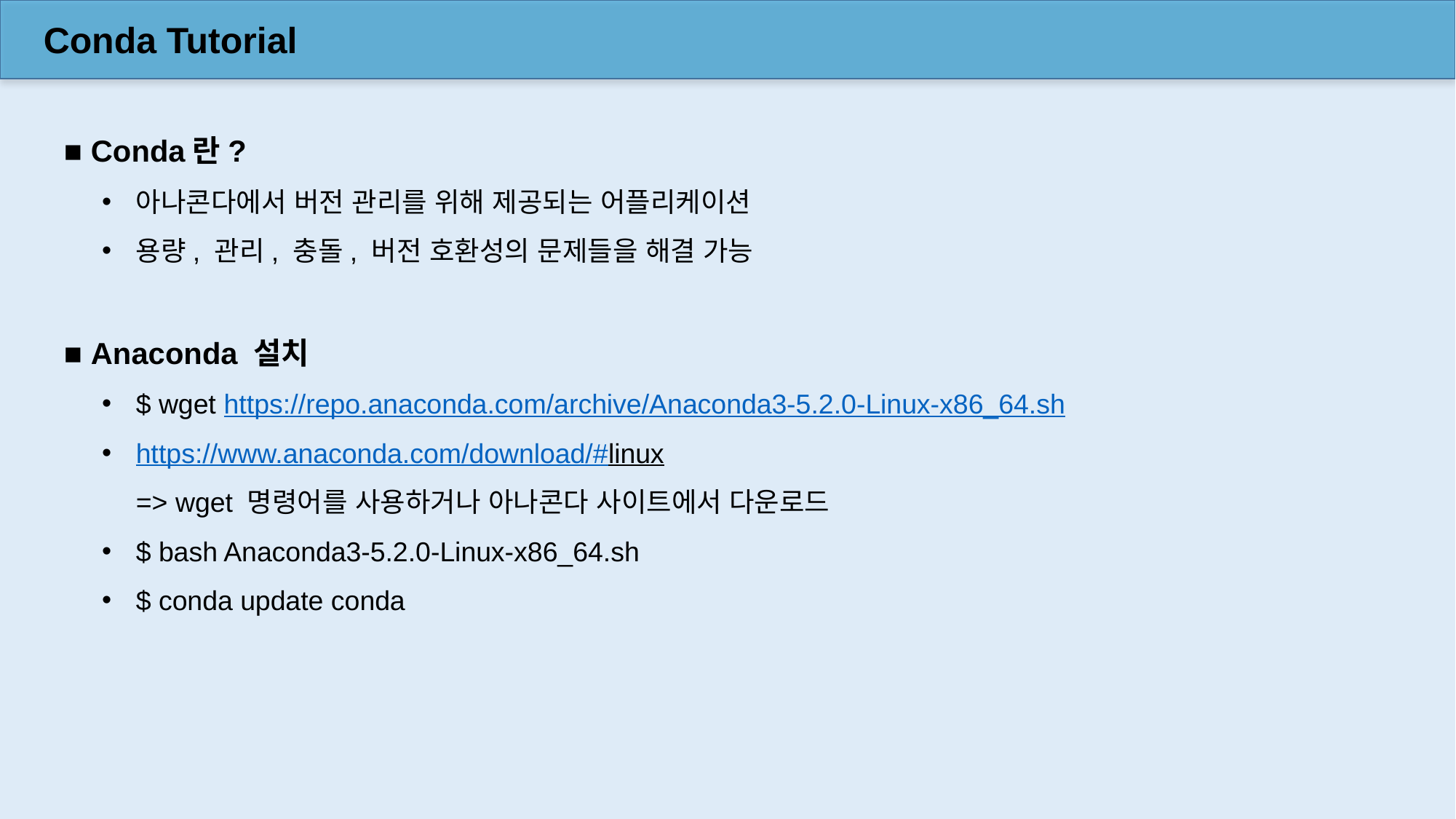

Conda Tutorial
  ■ Conda란?
아나콘다에서 버전 관리를 위해 제공되는 어플리케이션
용량, 관리, 충돌, 버전 호환성의 문제들을 해결 가능

  ■ Anaconda 설치
$ wget https://repo.anaconda.com/archive/Anaconda3-5.2.0-Linux-x86_64.sh
https://www.anaconda.com/download/#linux
=> wget 명령어를 사용하거나 아나콘다 사이트에서 다운로드
$ bash Anaconda3-5.2.0-Linux-x86_64.sh
$ conda update conda